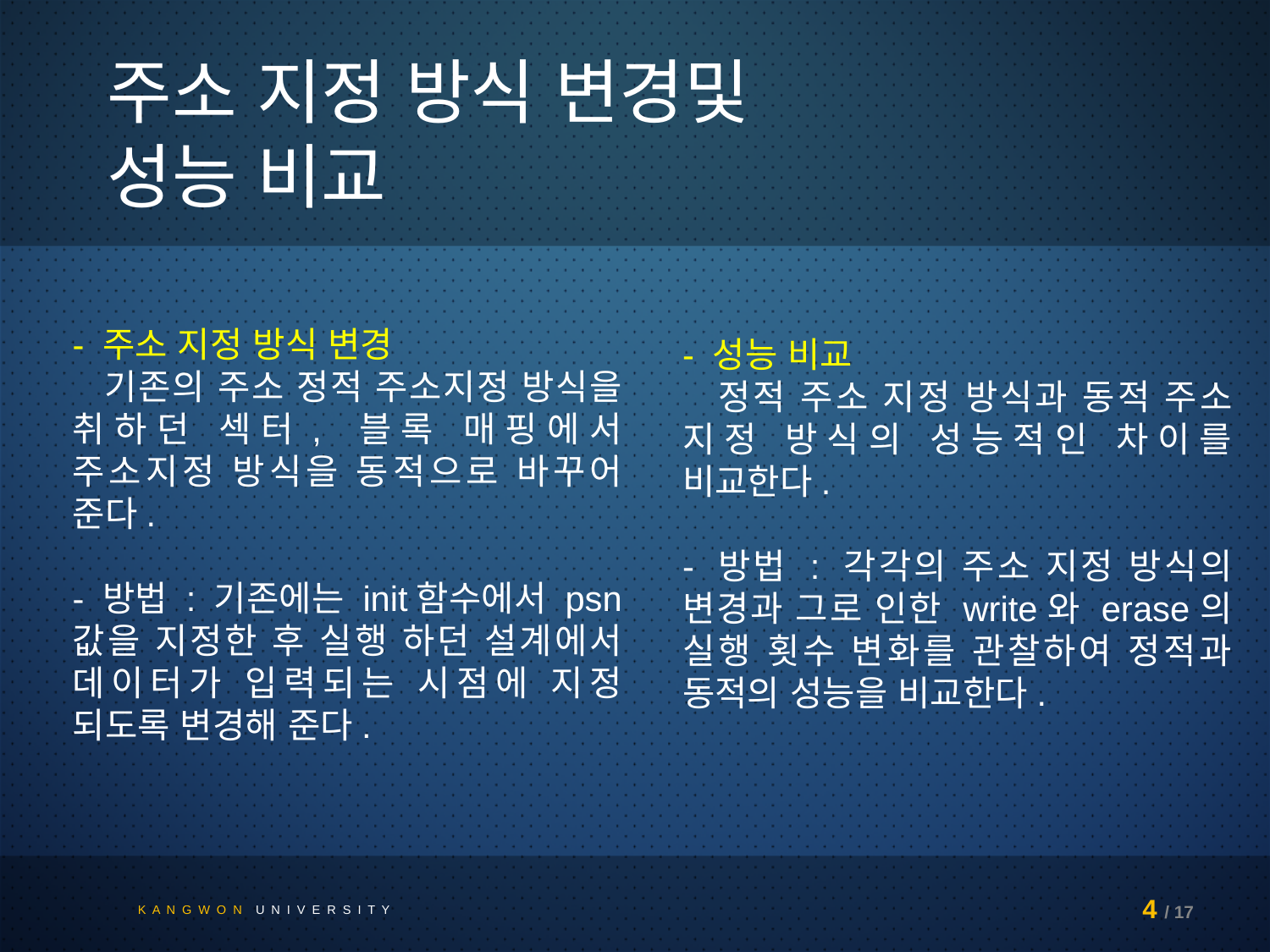

주소 지정 방식 변경및
성능 비교

- 주소 지정 방식 변경
  기존의 주소 정적 주소지정 방식을 취하던 섹터, 블록 매핑에서 주소지정 방식을 동적으로 바꾸어 준다.

- 방법 : 기존에는 init함수에서 psn값을 지정한 후 실행 하던 설계에서 데이터가 입력되는 시점에 지정 되도록 변경해 준다.
- 성능 비교
  정적 주소 지정 방식과 동적 주소 지정 방식의 성능적인 차이를 비교한다.

- 방법 : 각각의 주소 지정 방식의 변경과 그로 인한 write와 erase의 실행 횟수 변화를 관찰하여 정적과 동적의 성능을 비교한다.

4 / 17
K  A  N  G  W  O  N    U  N  I  V  E  R  S  I  T  Y